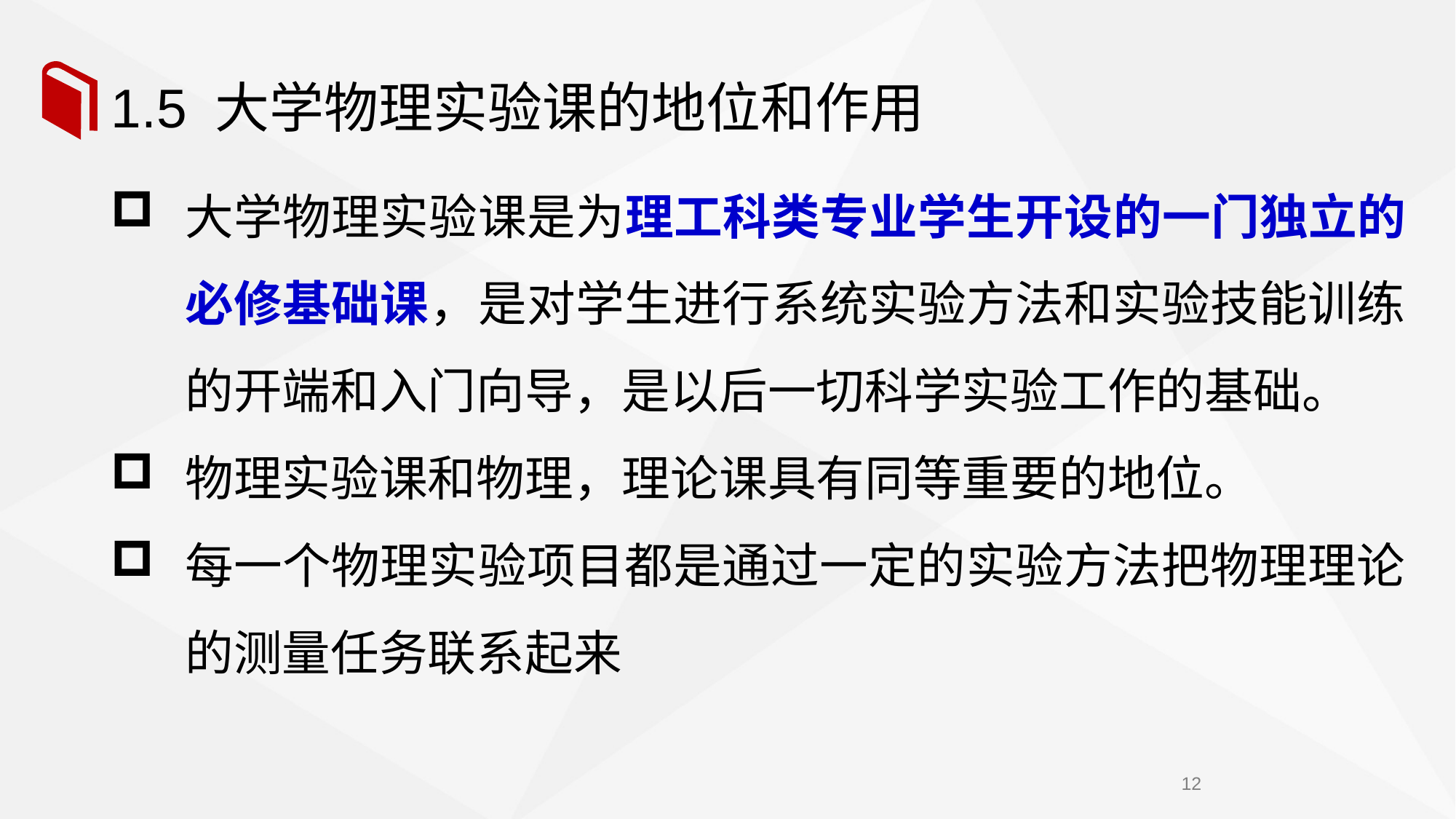

# 1.5 大学物理实验课的地位和作用
大学物理实验课是为理工科类专业学生开设的一门独立的必修基础课，是对学生进行系统实验方法和实验技能训练的开端和入门向导，是以后一切科学实验工作的基础。
物理实验课和物理，理论课具有同等重要的地位。
每一个物理实验项目都是通过一定的实验方法把物理理论的测量任务联系起来
12